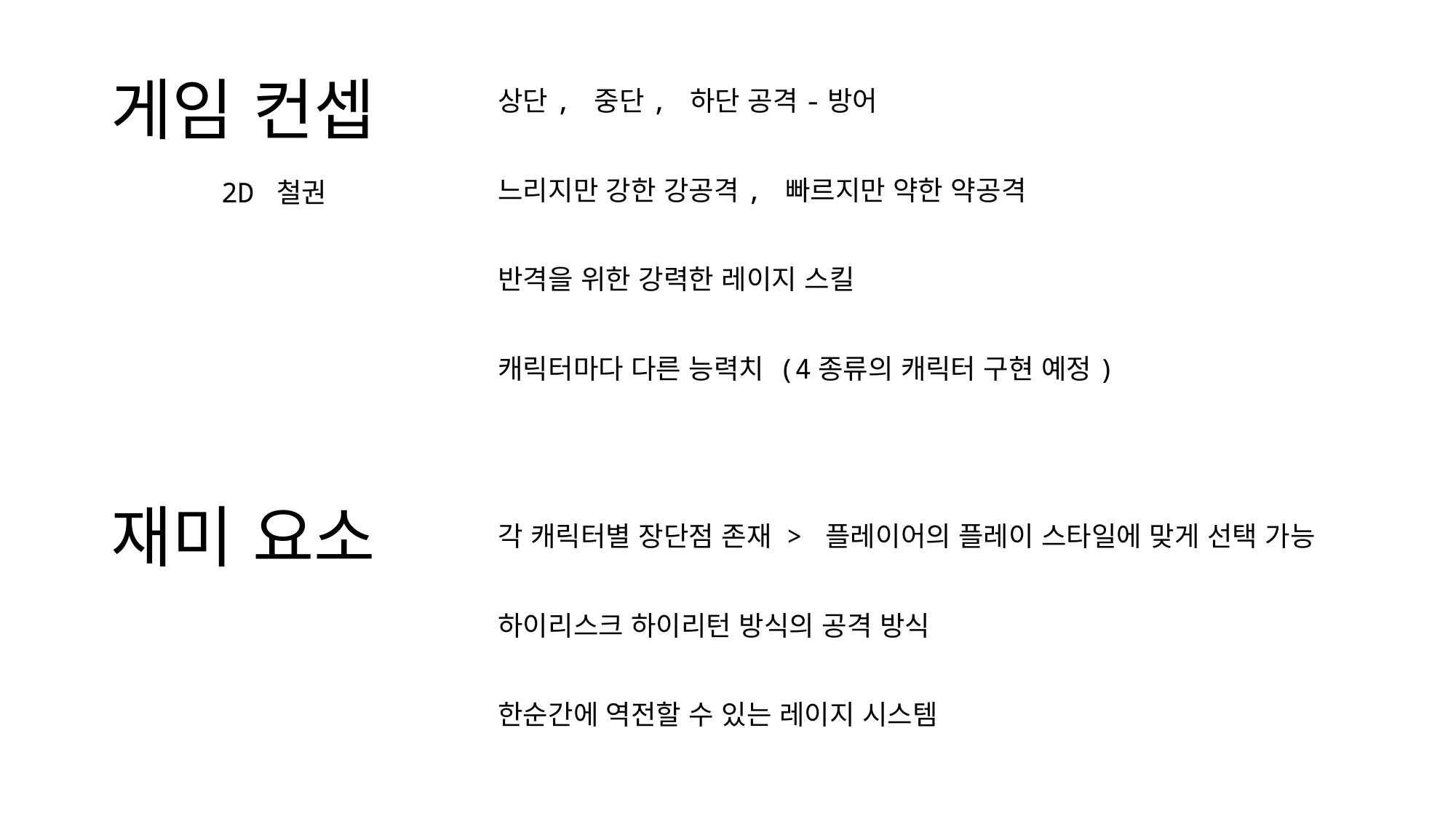

# 게임 컨셉
상단, 중단, 하단 공격-방어

느리지만 강한 강공격, 빠르지만 약한 약공격

반격을 위한 강력한 레이지 스킬

캐릭터마다 다른 능력치 (4종류의 캐릭터 구현 예정)
2D 철권
재미 요소
각 캐릭터별 장단점 존재 > 플레이어의 플레이 스타일에 맞게 선택 가능

하이리스크 하이리턴 방식의 공격 방식

한순간에 역전할 수 있는 레이지 시스템